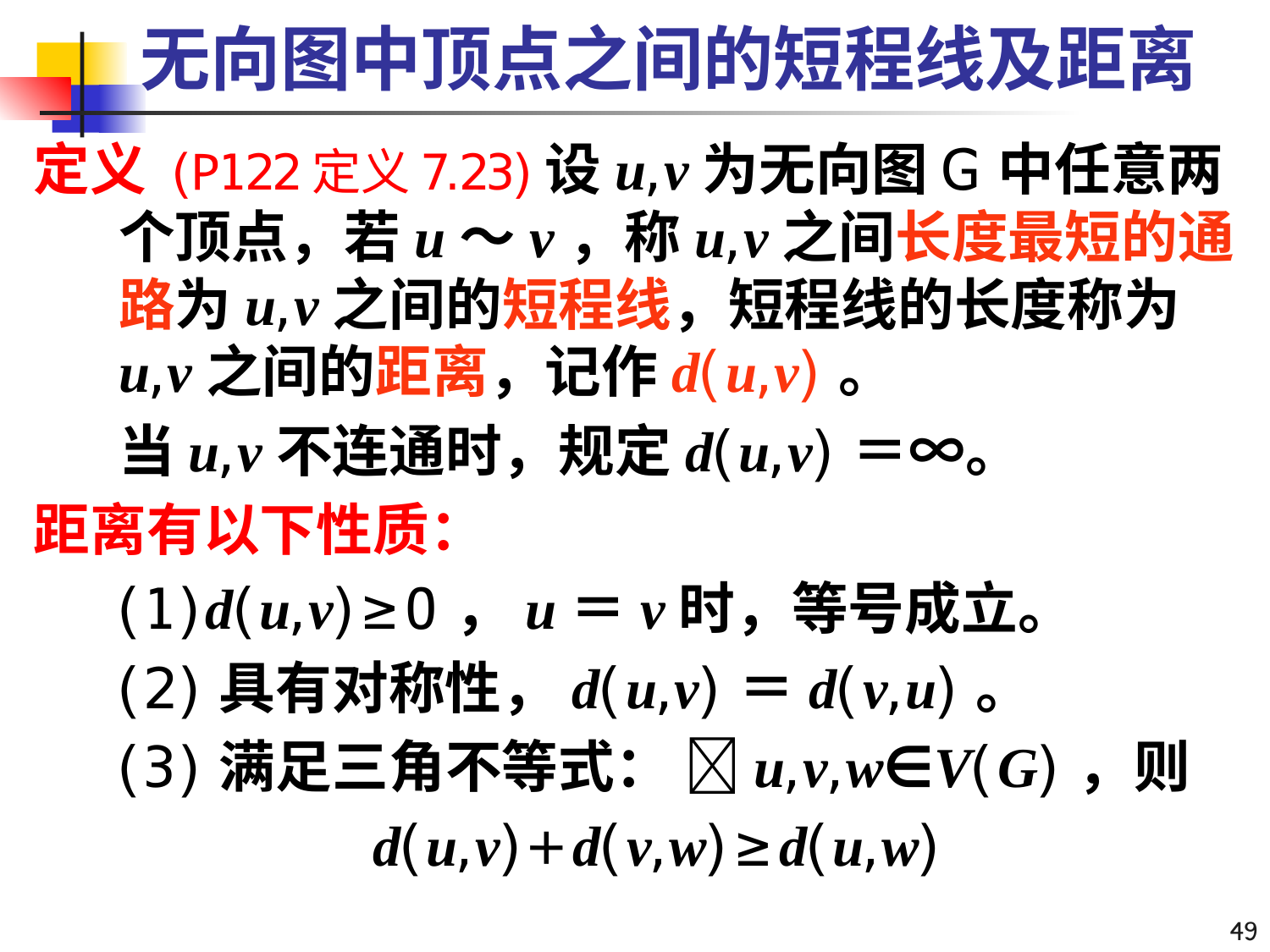

# 无向图中顶点之间的短程线及距离
定义 (P122定义7.23)设u,v为无向图G中任意两个顶点，若u～v，称u,v之间长度最短的通路为u,v之间的短程线，短程线的长度称为u,v之间的距离，记作d(u,v)。
	当u,v不连通时，规定d(u,v)＝∞。
距离有以下性质：
	(1)d(u,v)≥0，u＝v时，等号成立。
	(2)具有对称性，d(u,v)＝d(v,u)。
	(3)满足三角不等式： ∀u,v,w∈V(G)，则
			d(u,v)+d(v,w)≥d(u,w)
49